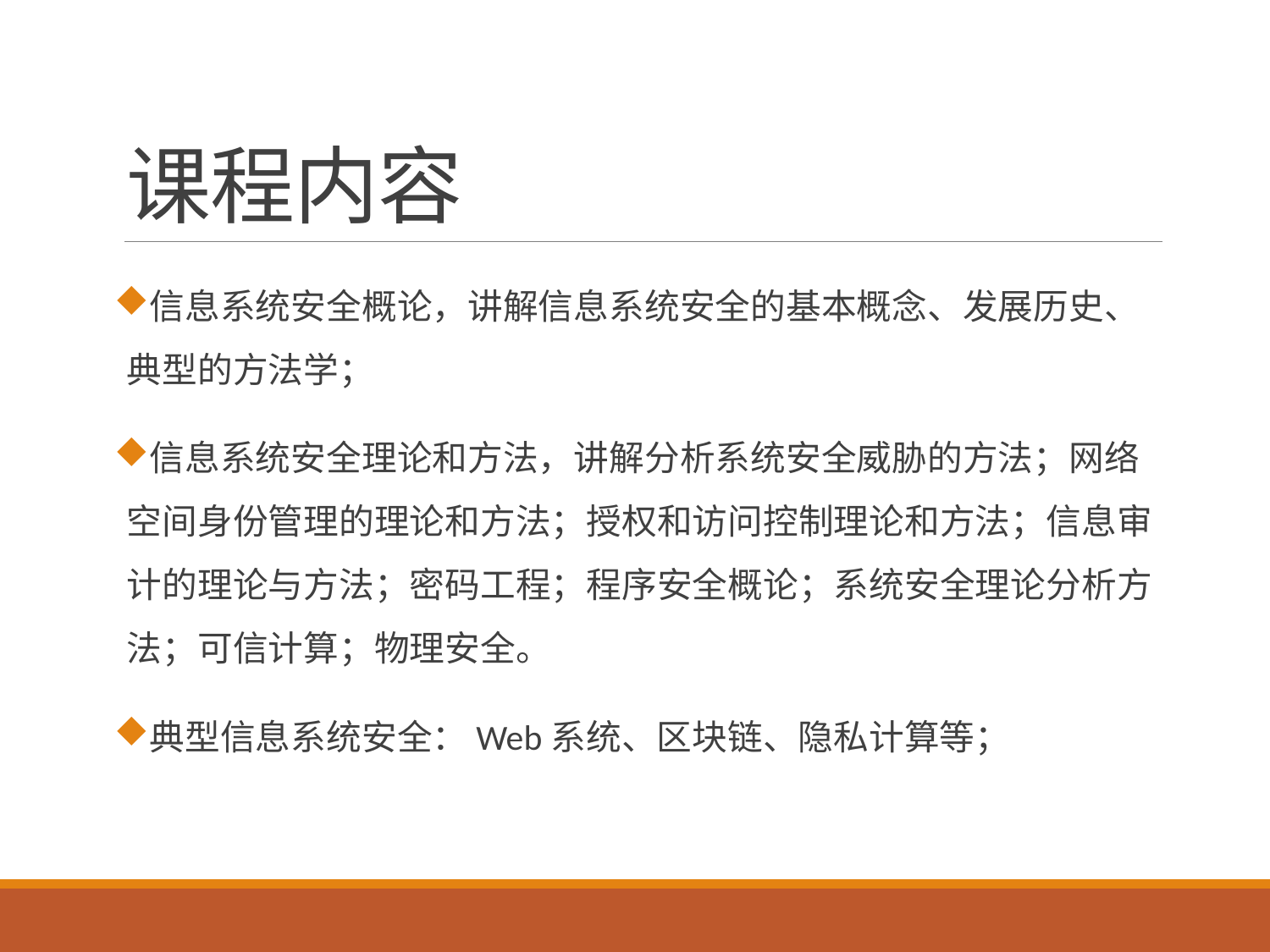

# 课程内容

信息系统安全概论，讲解信息系统安全的基本概念、发展历史、典型的方法学；
信息系统安全理论和方法，讲解分析系统安全威胁的方法；网络空间身份管理的理论和方法；授权和访问控制理论和方法；信息审计的理论与方法；密码工程；程序安全概论；系统安全理论分析方法；可信计算；物理安全。
典型信息系统安全：Web系统、区块链、隐私计算等；